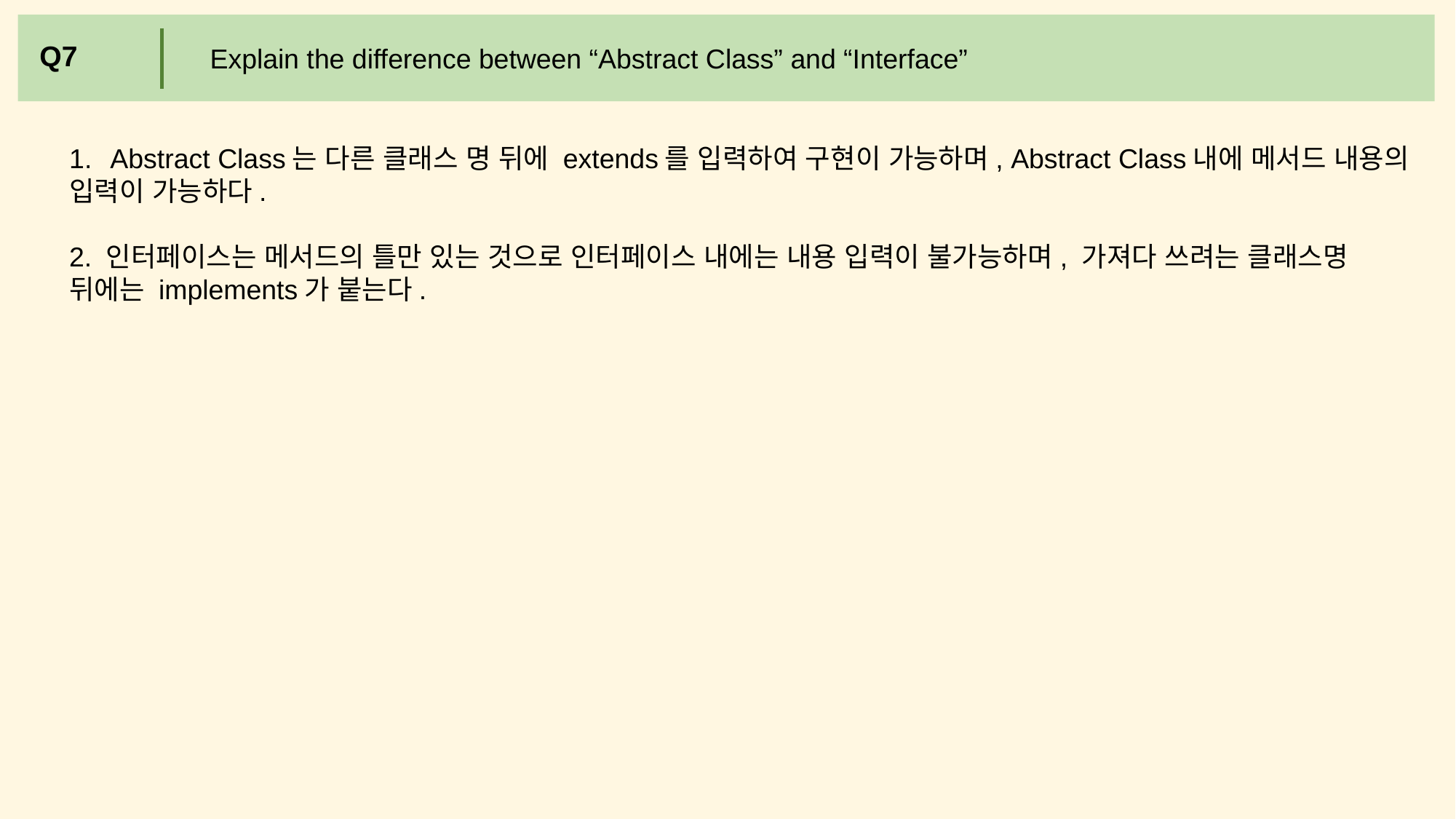

Explain the difference between “Abstract Class” and “Interface”
Q7
Abstract Class는 다른 클래스 명 뒤에 extends를 입력하여 구현이 가능하며, Abstract Class내에 메서드 내용의
입력이 가능하다.

2. 인터페이스는 메서드의 틀만 있는 것으로 인터페이스 내에는 내용 입력이 불가능하며, 가져다 쓰려는 클래스명
뒤에는 implements가 붙는다.